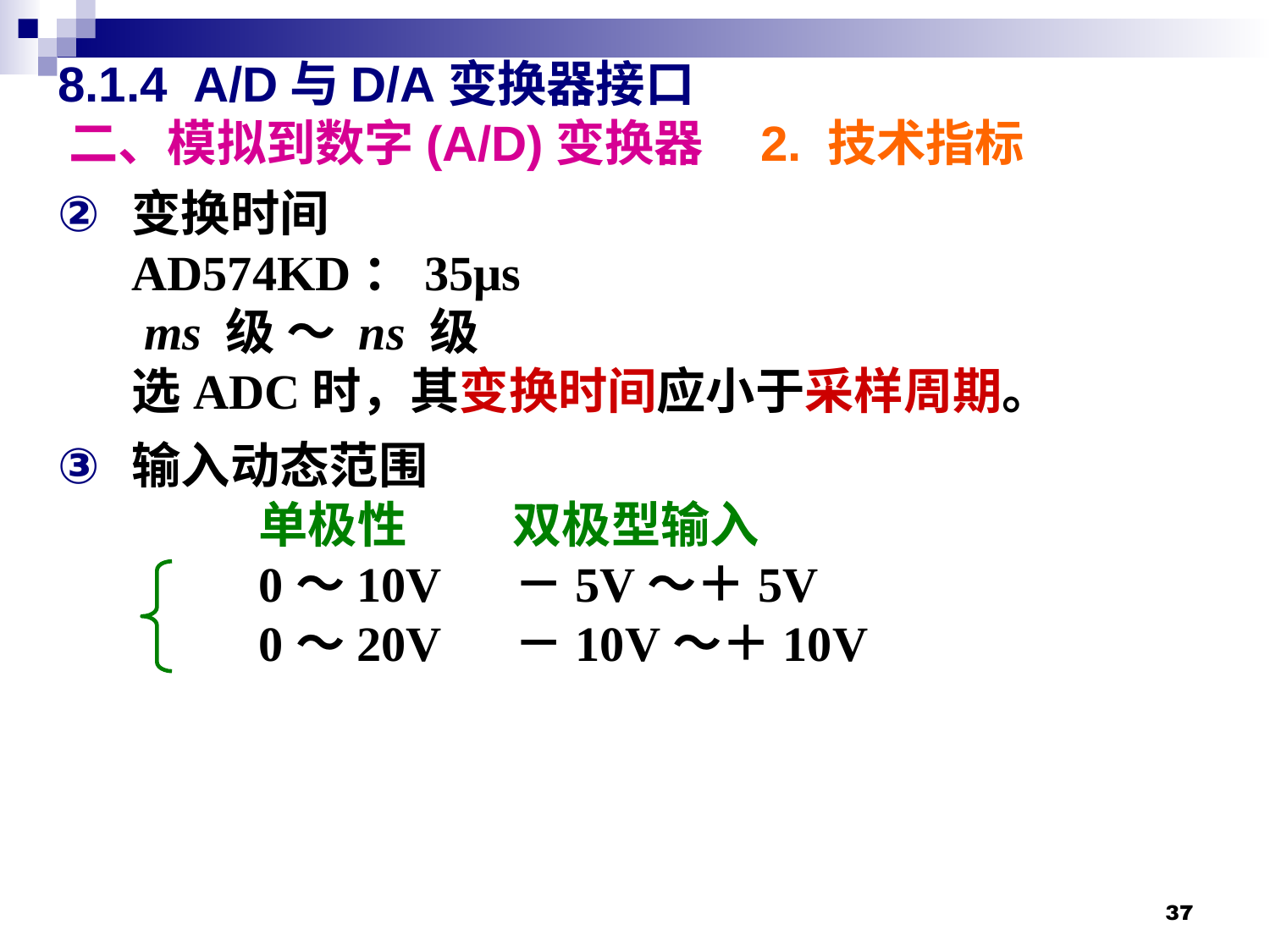

# 8.1.4  A/D与D/A变换器接口 二、模拟到数字(A/D)变换器    2. 技术指标
变换时间
AD574KD：35μs
 ms 级 ～ ns 级
选ADC时，其变换时间应小于采样周期。
输入动态范围
	单极性	双极型输入
	0～10V     －5V～＋5V
	0～20V     －10V～＋10V

37